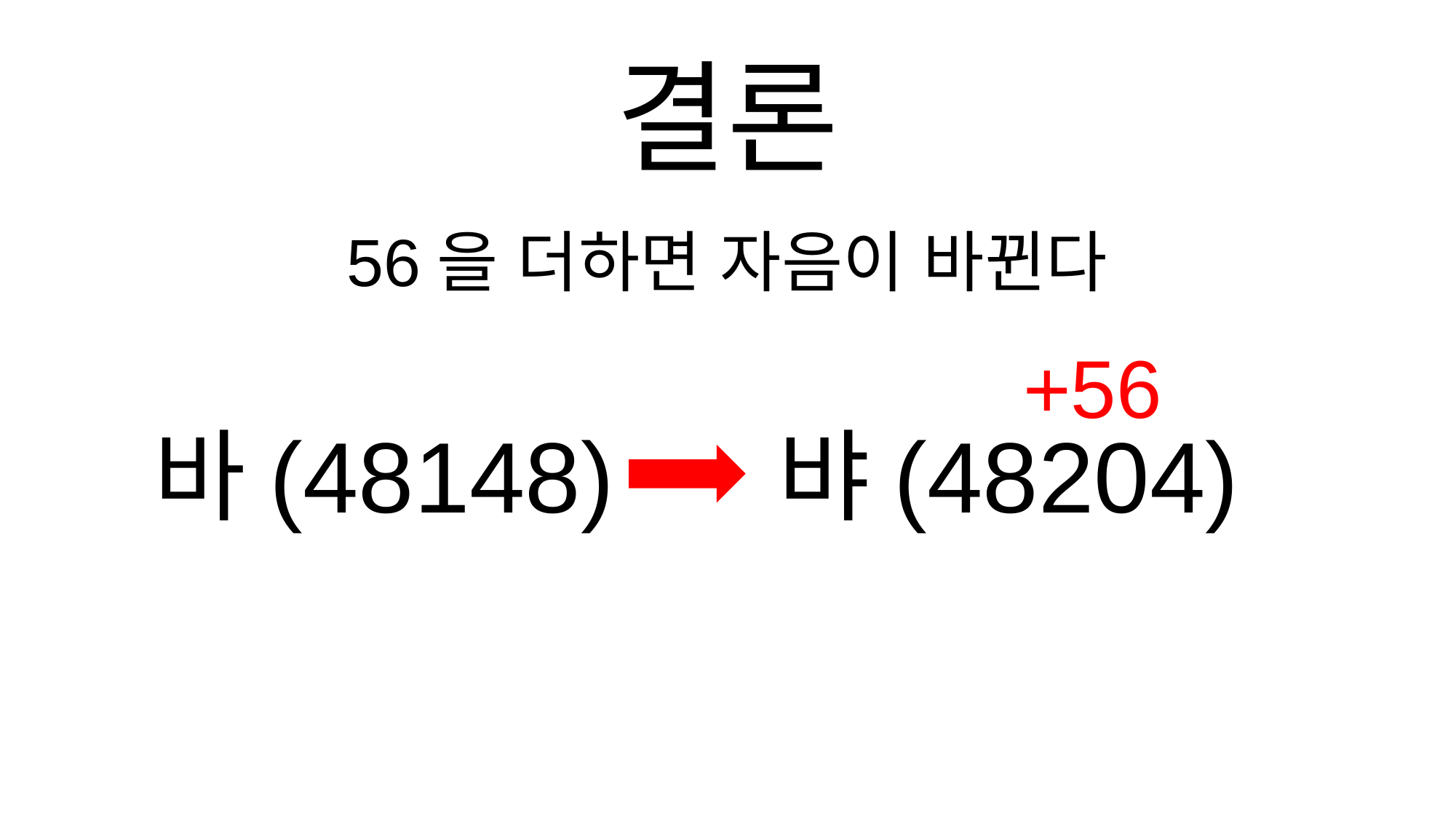

# 결론
56을 더하면 자음이 바뀐다
+56
바(48148)
뱌(48204)